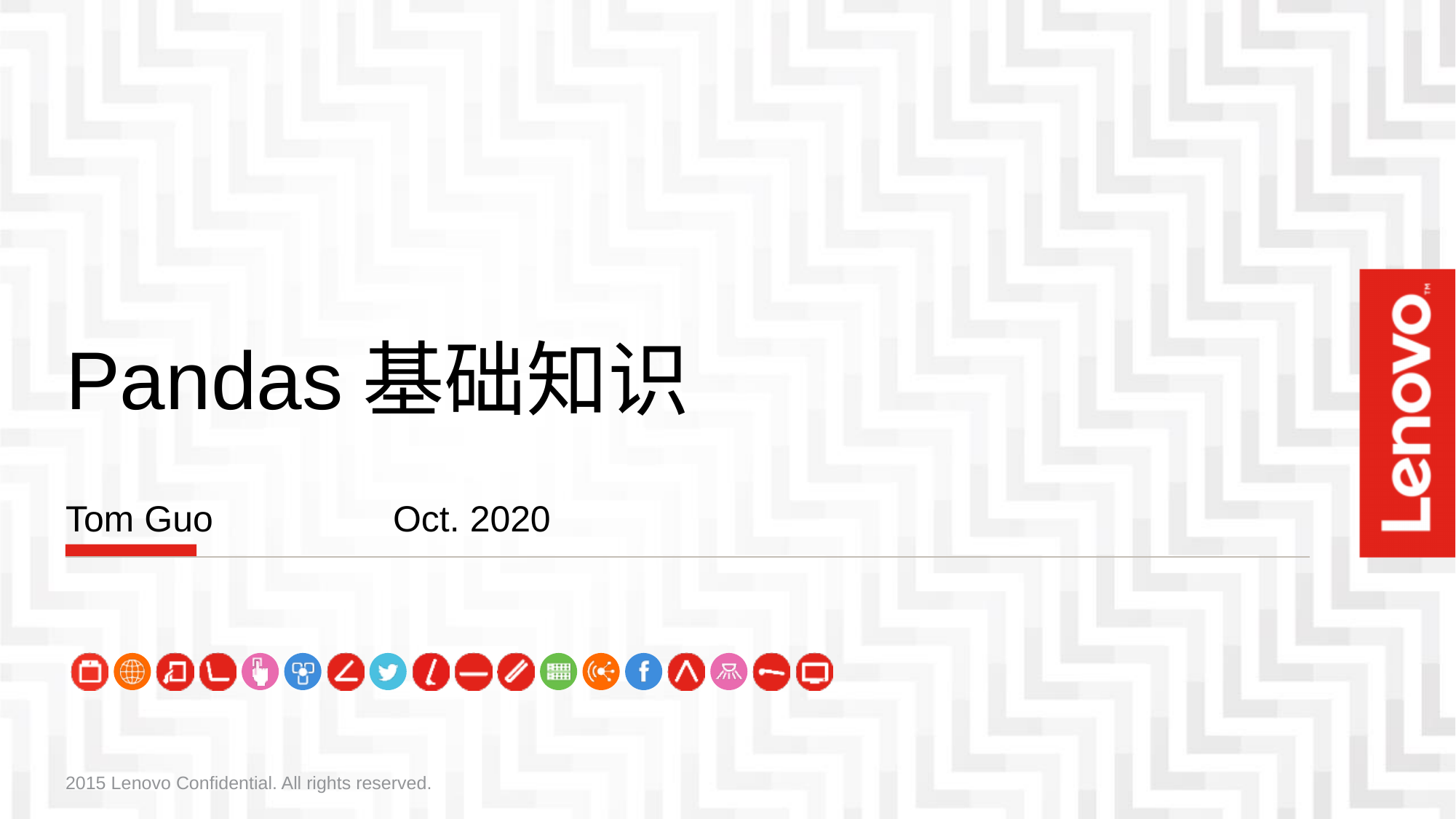

# Pandas基础知识
Tom Guo		Oct. 2020
2015 Lenovo Confidential. All rights reserved.